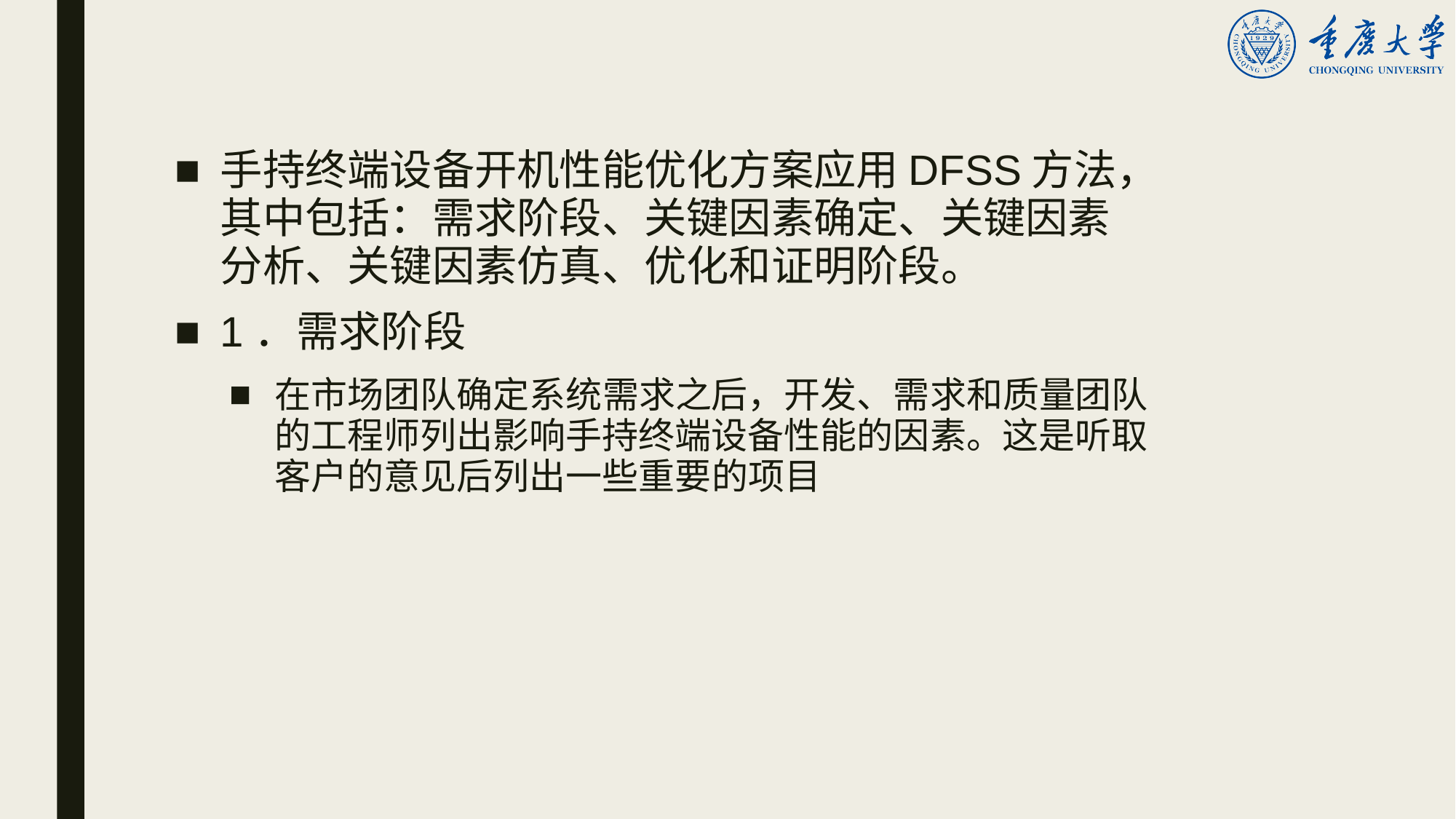

手持终端设备开机性能优化方案应用DFSS方法，其中包括：需求阶段、关键因素确定、关键因素分析、关键因素仿真、优化和证明阶段。
1．需求阶段
在市场团队确定系统需求之后，开发、需求和质量团队的工程师列出影响手持终端设备性能的因素。这是听取客户的意见后列出一些重要的项目